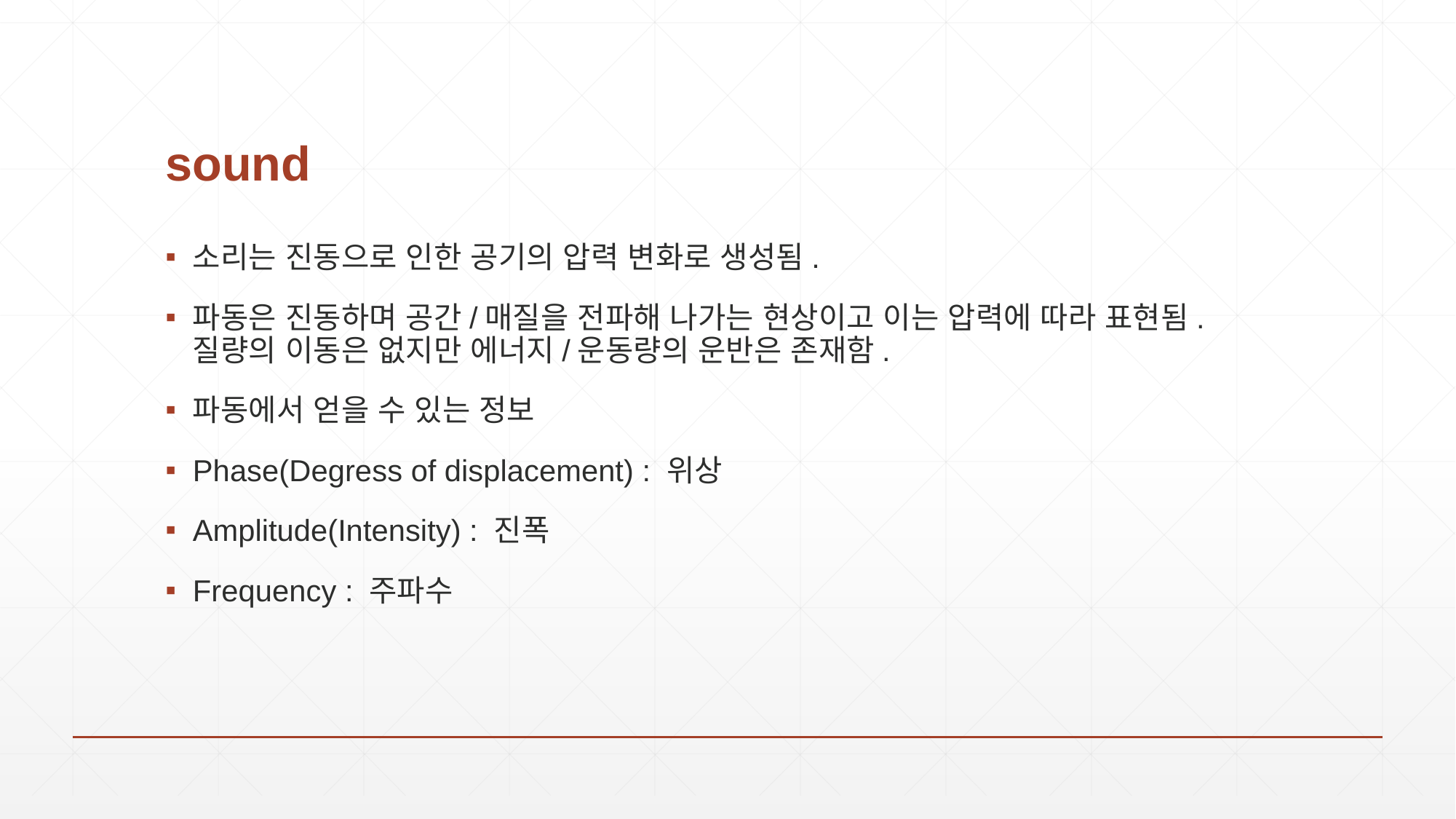

# sound
소리는 진동으로 인한 공기의 압력 변화로 생성됨.
파동은 진동하며 공간/매질을 전파해 나가는 현상이고 이는 압력에 따라 표현됨. 질량의 이동은 없지만 에너지/운동량의 운반은 존재함.
파동에서 얻을 수 있는 정보
Phase(Degress of displacement) : 위상
Amplitude(Intensity) : 진폭
Frequency : 주파수